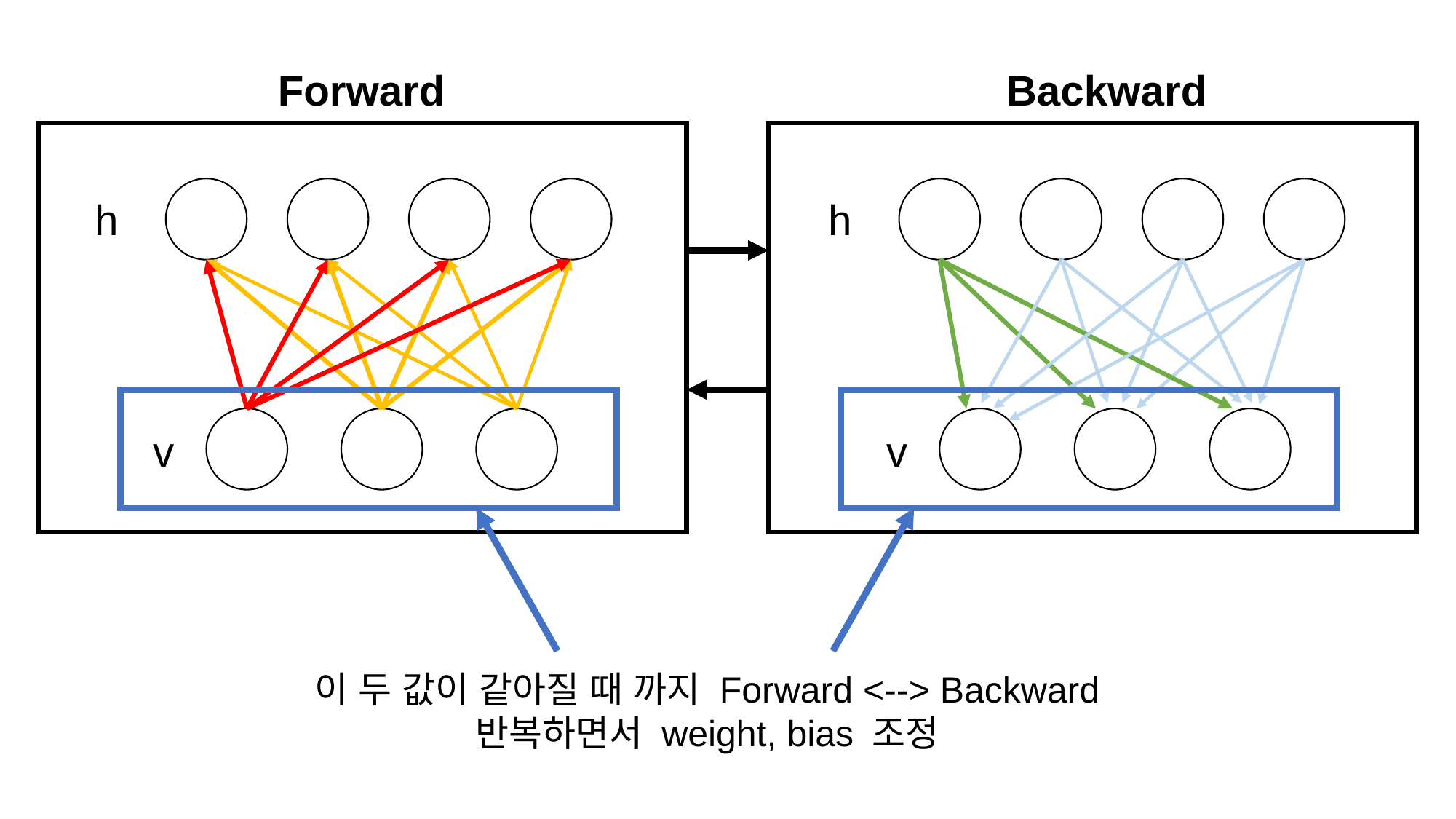

Forward
Backward

h
h

v
v
이 두 값이 같아질 때 까지 Forward <--> Backward
반복하면서 weight, bias 조정